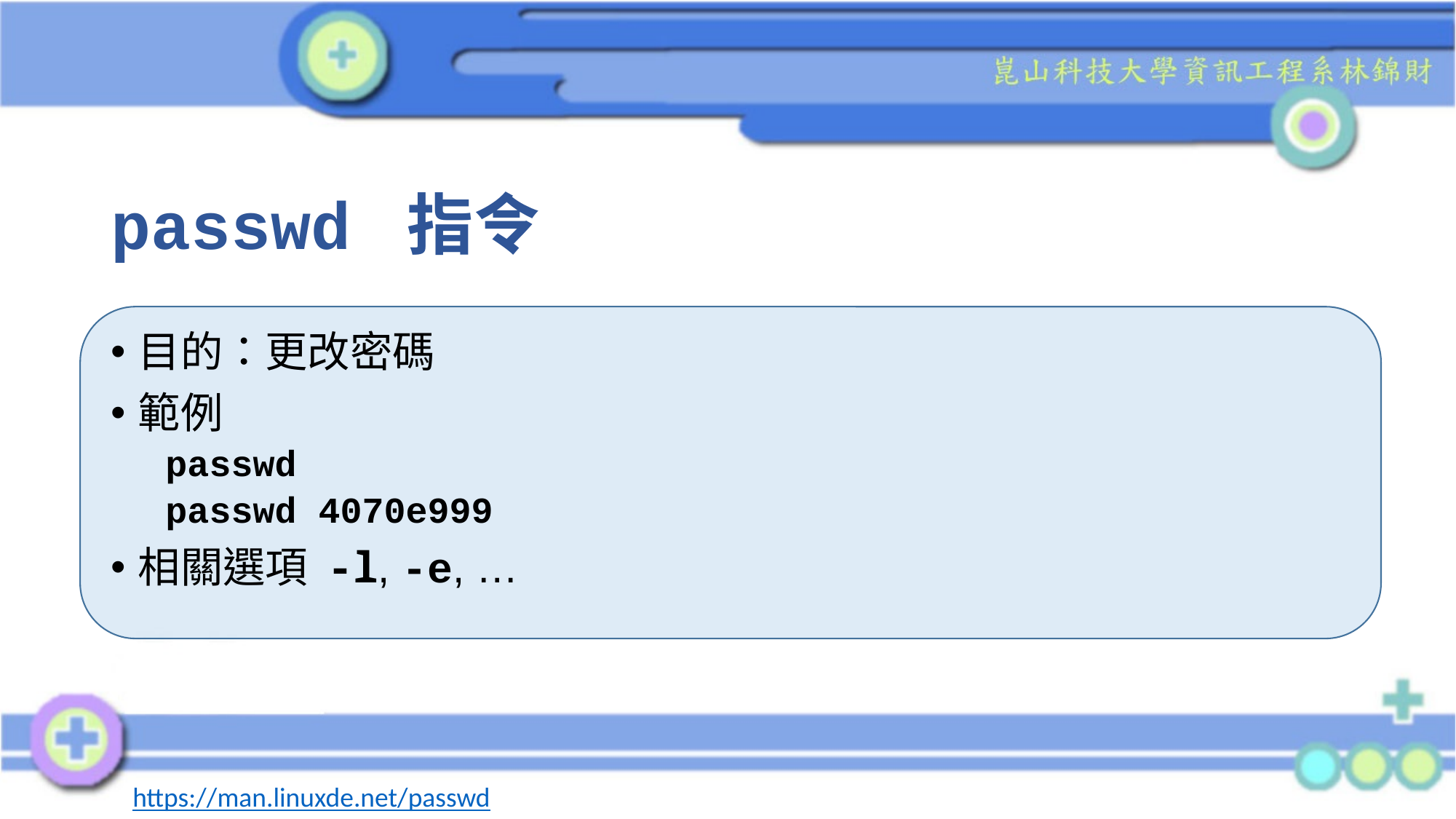

# passwd 指令

目的：更改密碼
範例
passwd
passwd 4070e999
相關選項 -l, -e, …
https://man.linuxde.net/passwd